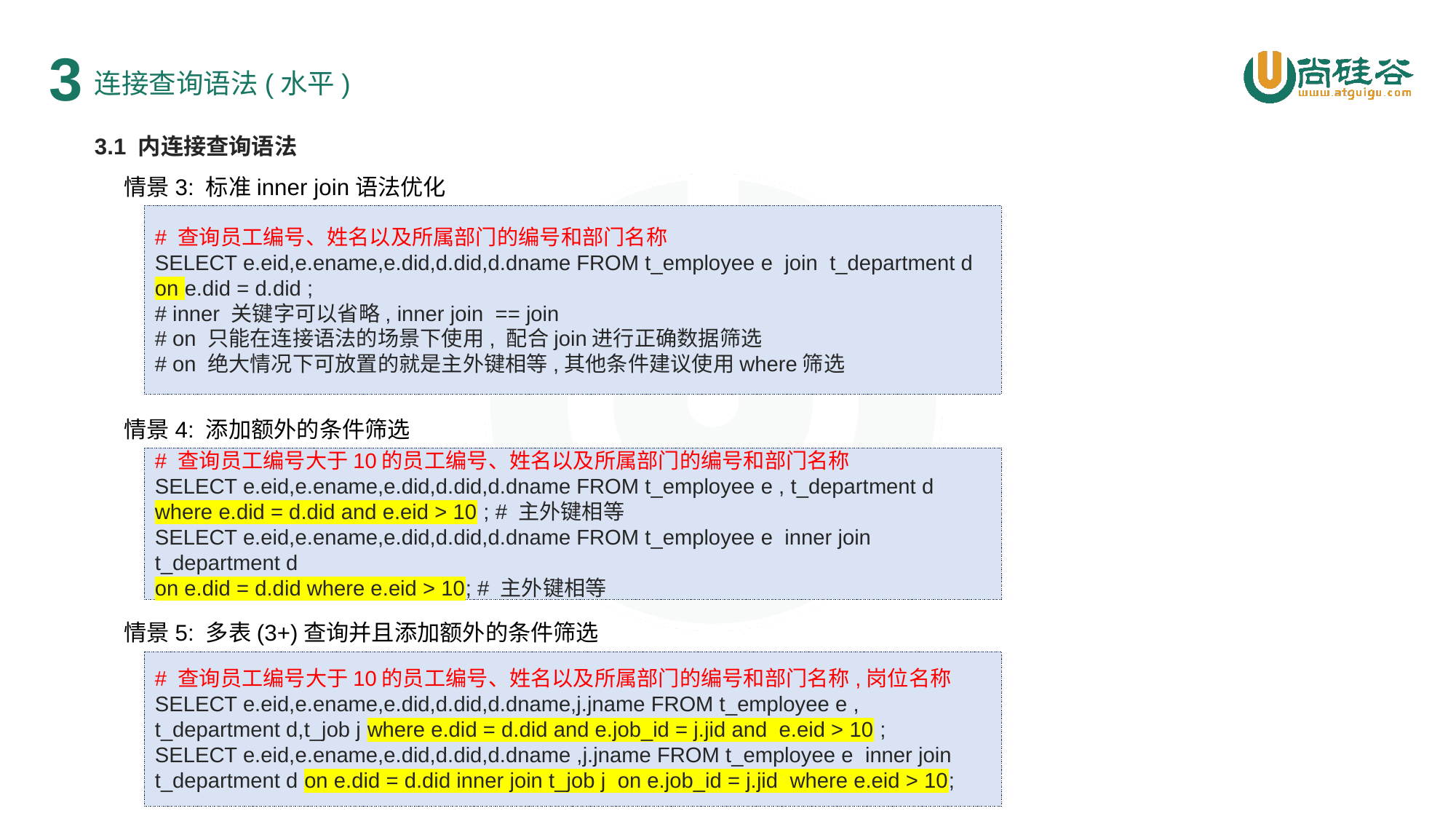

3
连接查询语法(水平)
3.1 内连接查询语法
情景3: 标准inner join语法优化
# 查询员工编号、姓名以及所属部门的编号和部门名称
SELECT e.eid,e.ename,e.did,d.did,d.dname FROM t_employee e  join  t_department d on e.did = d.did ;
# inner 关键字可以省略, inner join  == join
# on 只能在连接语法的场景下使用, 配合join进行正确数据筛选
# on 绝大情况下可放置的就是主外键相等,其他条件建议使用where筛选
情景4: 添加额外的条件筛选
# 查询员工编号大于10的员工编号、姓名以及所属部门的编号和部门名称
SELECT e.eid,e.ename,e.did,d.did,d.dname FROM t_employee e , t_department d where e.did = d.did and e.eid > 10 ; # 主外键相等
SELECT e.eid,e.ename,e.did,d.did,d.dname FROM t_employee e  inner join  t_department d
on e.did = d.did where e.eid > 10; # 主外键相等
情景5: 多表(3+)查询并且添加额外的条件筛选
# 查询员工编号大于10的员工编号、姓名以及所属部门的编号和部门名称,岗位名称
SELECT e.eid,e.ename,e.did,d.did,d.dname,j.jname FROM t_employee e , t_department d,t_job j where e.did = d.did and e.job_id = j.jid and  e.eid > 10 ;
SELECT e.eid,e.ename,e.did,d.did,d.dname ,j.jname FROM t_employee e  inner join  t_department d on e.did = d.did inner join t_job j  on e.job_id = j.jid  where e.eid > 10;